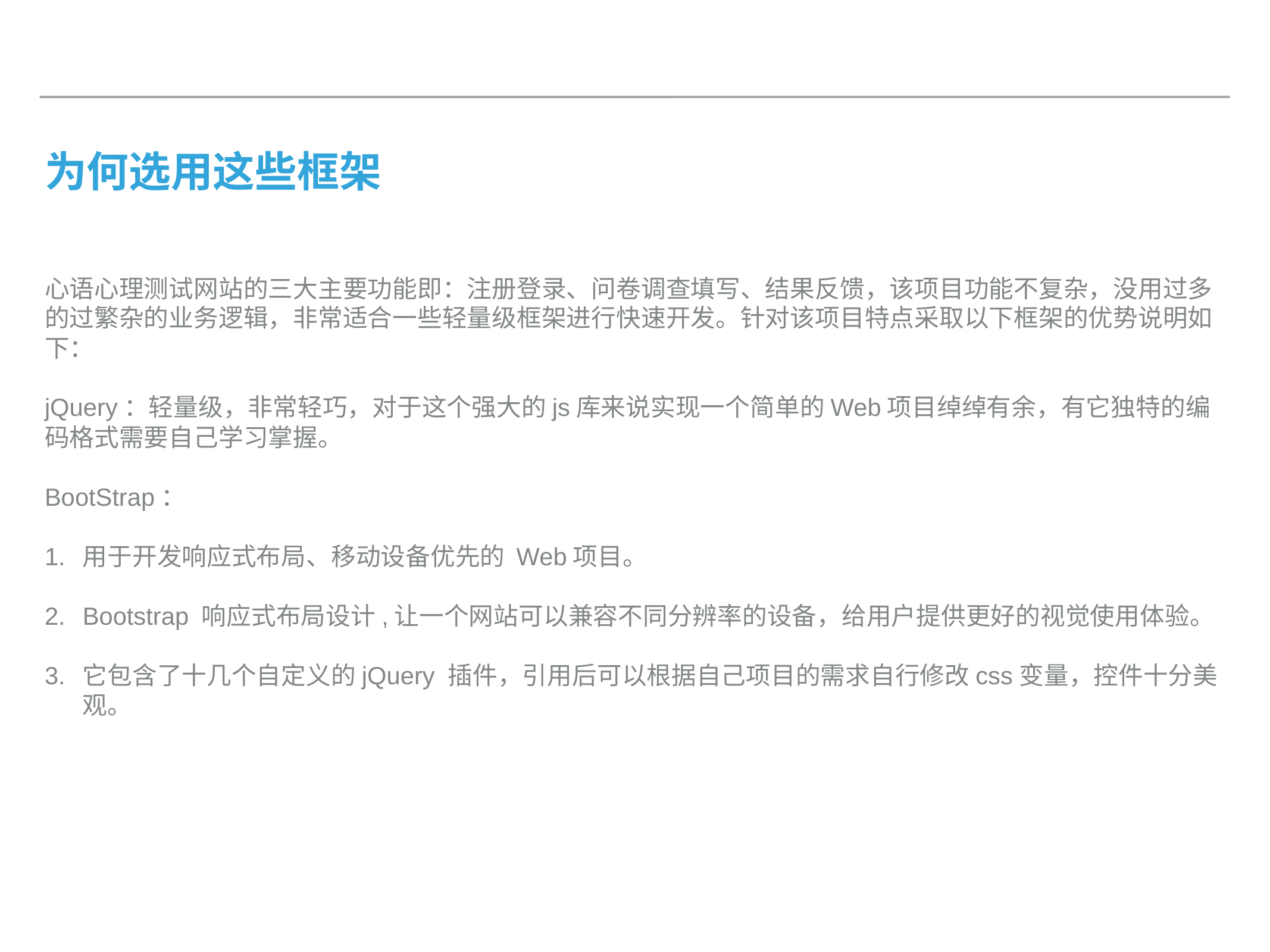

# 为何选用这些框架
心语心理测试网站的三大主要功能即：注册登录、问卷调查填写、结果反馈，该项目功能不复杂，没用过多的过繁杂的业务逻辑，非常适合一些轻量级框架进行快速开发。针对该项目特点采取以下框架的优势说明如下：
jQuery：轻量级，非常轻巧，对于这个强大的js库来说实现一个简单的Web项目绰绰有余，有它独特的编码格式需要自己学习掌握。
BootStrap：
用于开发响应式布局、移动设备优先的 Web项目。
Bootstrap 响应式布局设计,让一个网站可以兼容不同分辨率的设备，给用户提供更好的视觉使用体验。
它包含了十几个自定义的jQuery 插件，引用后可以根据自己项目的需求自行修改css变量，控件十分美观。